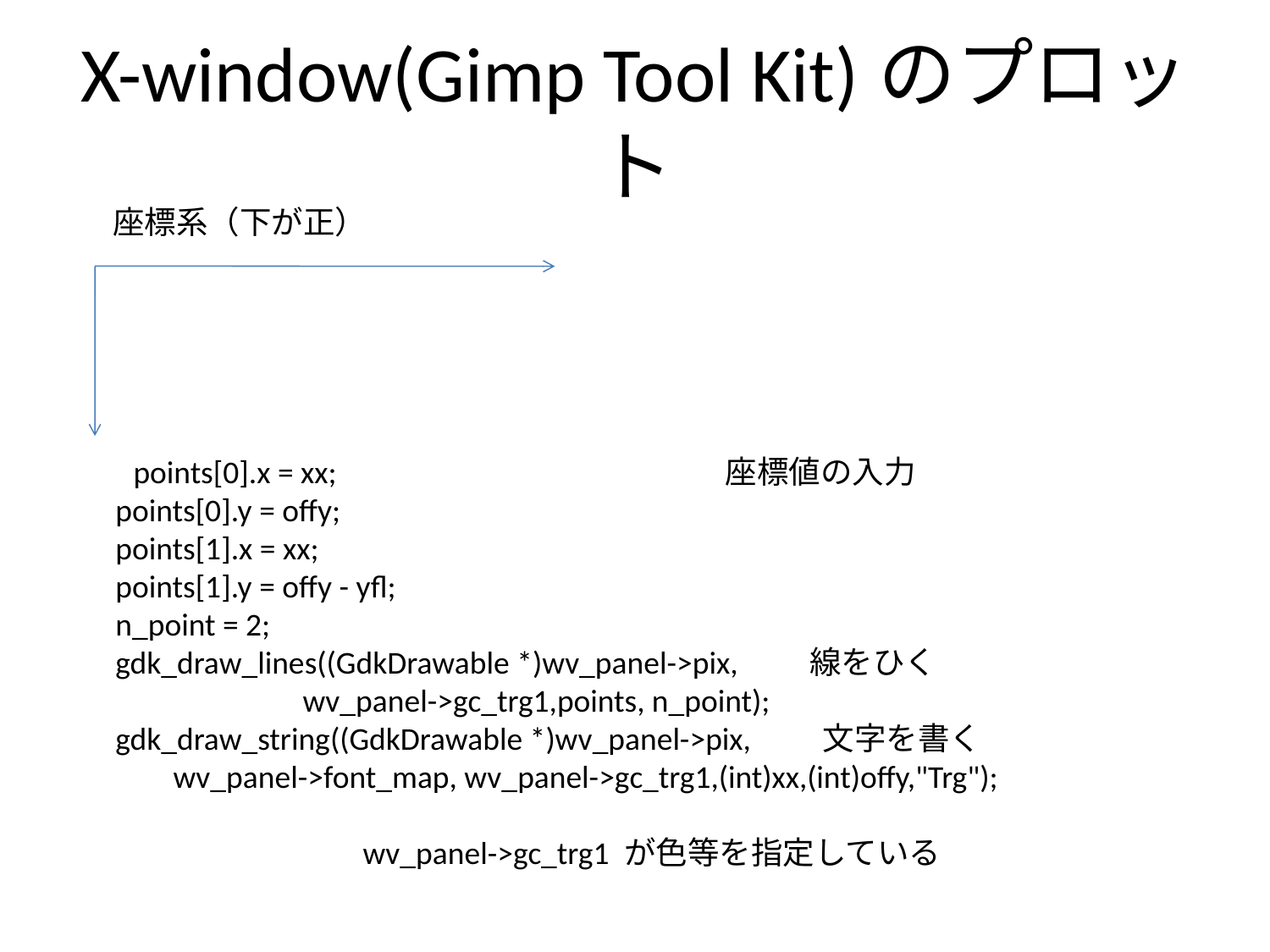

# X-window(Gimp Tool Kit)のプロット
座標系（下が正）
　points[0].x = xx;　　　　　　　　　　　　座標値の入力
   points[0].y = offy;
   points[1].x = xx;
   points[1].y = offy - yfl;
   n_point = 2;
   gdk_draw_lines((GdkDrawable *)wv_panel->pix,　　線をひく
                             wv_panel->gc_trg1,points, n_point);
   gdk_draw_string((GdkDrawable *)wv_panel->pix,　　文字を書く
           wv_panel->font_map, wv_panel->gc_trg1,(int)xx,(int)offy,"Trg");

　　　　　　　　 wv_panel->gc_trg1 が色等を指定している